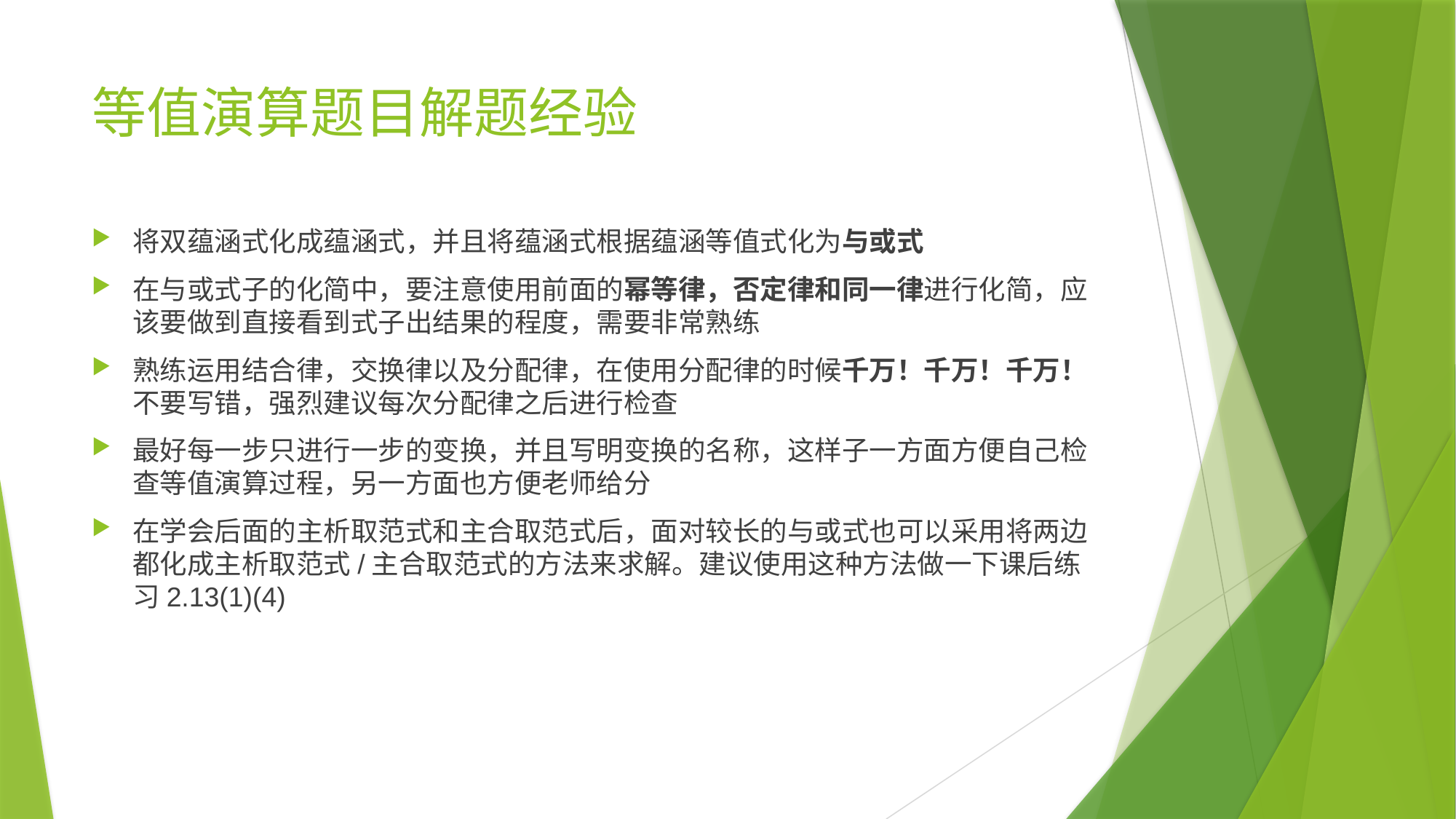

# 等值演算题目解题经验
将双蕴涵式化成蕴涵式，并且将蕴涵式根据蕴涵等值式化为与或式
在与或式子的化简中，要注意使用前面的幂等律，否定律和同一律进行化简，应该要做到直接看到式子出结果的程度，需要非常熟练
熟练运用结合律，交换律以及分配律，在使用分配律的时候千万！千万！千万！不要写错，强烈建议每次分配律之后进行检查
最好每一步只进行一步的变换，并且写明变换的名称，这样子一方面方便自己检查等值演算过程，另一方面也方便老师给分
在学会后面的主析取范式和主合取范式后，面对较长的与或式也可以采用将两边都化成主析取范式/主合取范式的方法来求解。建议使用这种方法做一下课后练习2.13(1)(4)